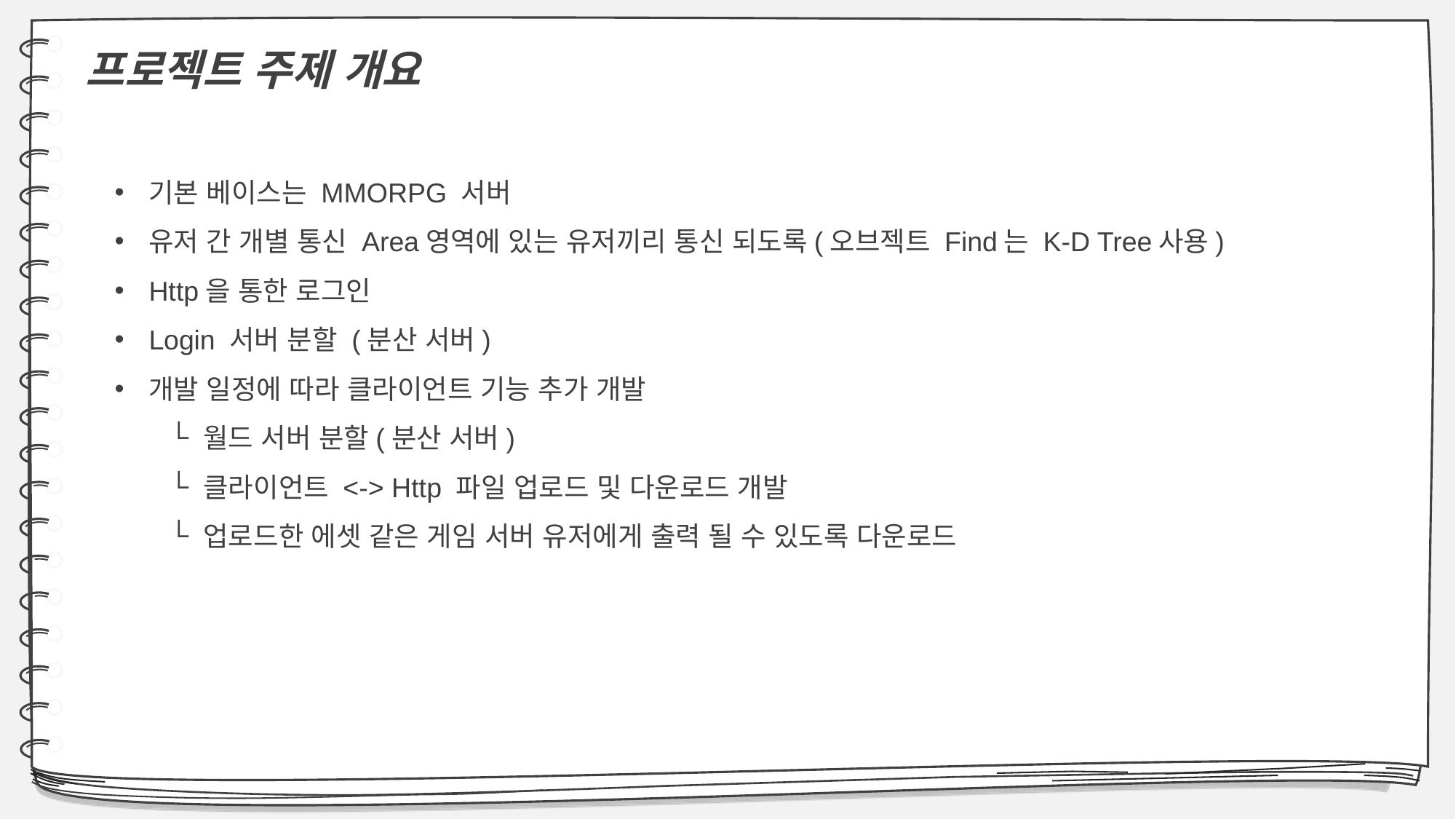

프로젝트 주제 개요

기본 베이스는 MMORPG 서버
유저 간 개별 통신 Area영역에 있는 유저끼리 통신 되도록(오브젝트 Find는 K-D Tree사용)
Http을 통한 로그인
Login 서버 분할 (분산 서버)
개발 일정에 따라 클라이언트 기능 추가 개발
월드 서버 분할(분산 서버)
클라이언트 <-> Http 파일 업로드 및 다운로드 개발
업로드한 에셋 같은 게임 서버 유저에게 출력 될 수 있도록 다운로드